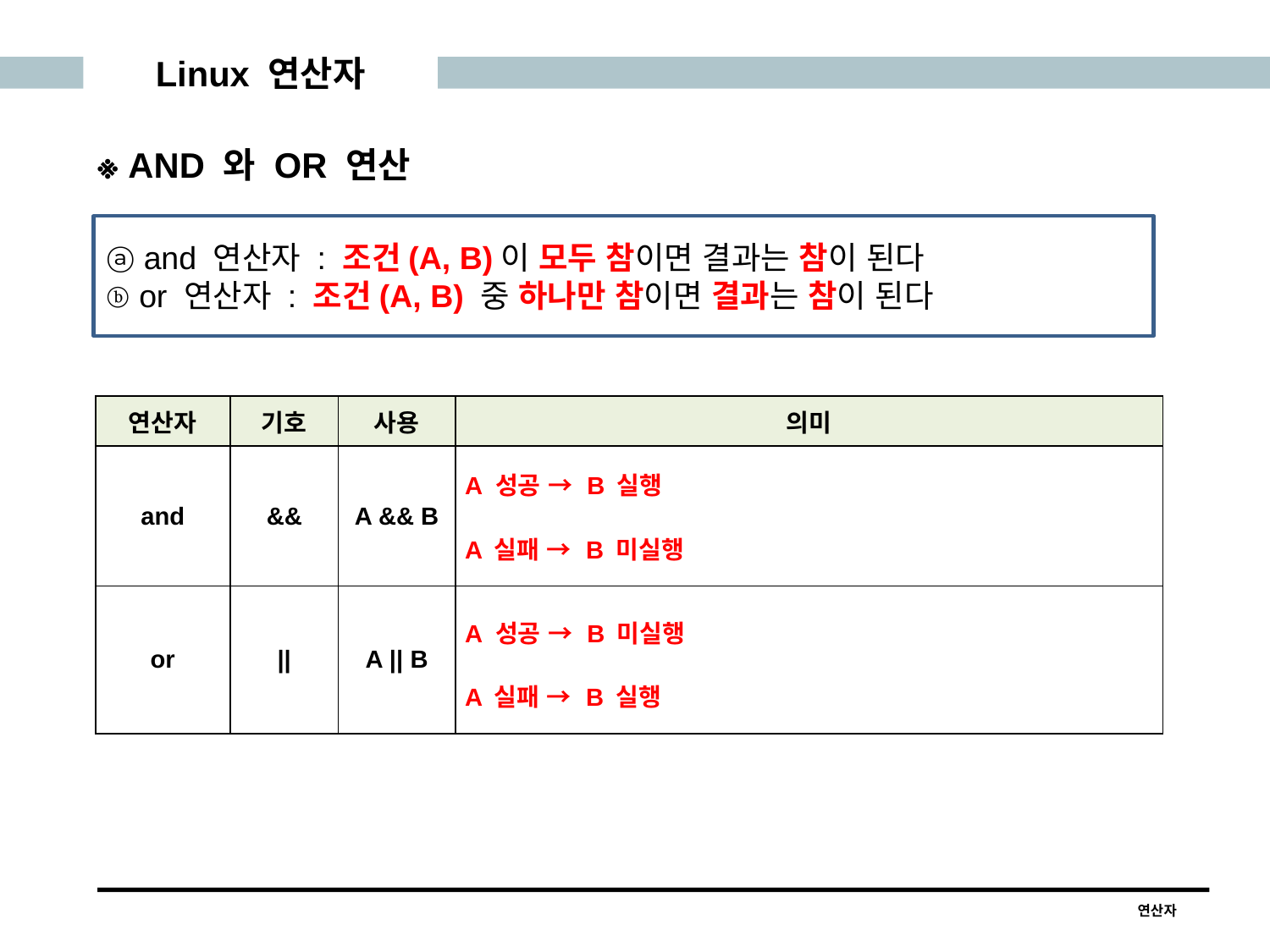

Linux 연산자

※ AND 와 OR 연산
ⓐ and 연산자 : 조건(A, B)이 모두 참이면 결과는 참이 된다
ⓑ or 연산자 : 조건(A, B) 중 하나만 참이면 결과는 참이 된다
| 연산자 | 기호 | 사용 | 의미 |
| --- | --- | --- | --- |
| and | && | A && B | A 성공 → B 실행 A 실패 → B 미실행 |
| or | || | A || B | A 성공 → B 미실행 A 실패 → B 실행 |

연산자